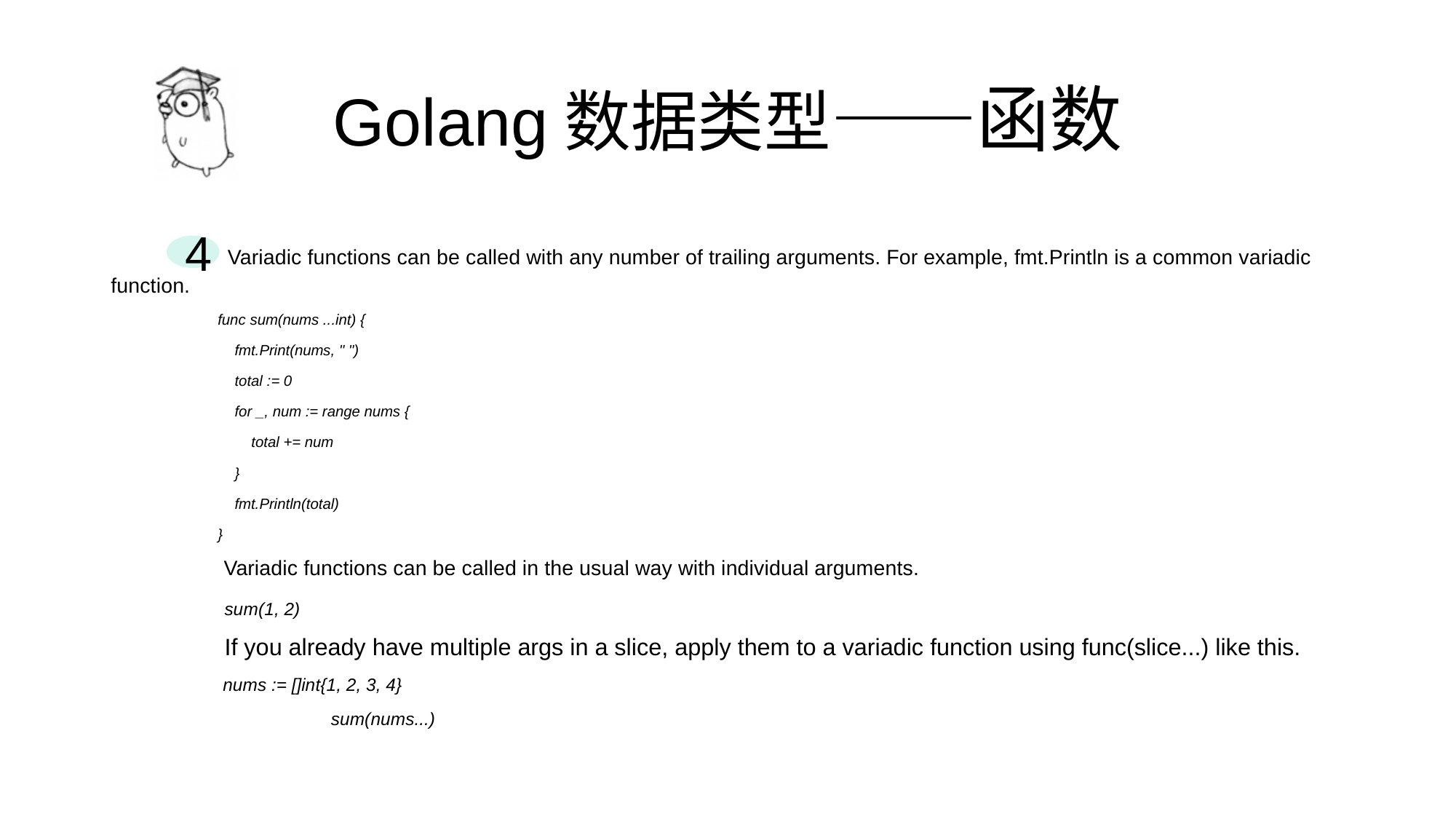

# Golang数据类型——函数
	 Variadic functions can be called with any number of trailing arguments. For example, fmt.Println is a common variadic function.
				func sum(nums ...int) {
				    fmt.Print(nums, " ")
				    total := 0
				    for _, num := range nums {
				        total += num
				    }
				    fmt.Println(total)
				}
	 Variadic functions can be called in the usual way with individual arguments.
				 sum(1, 2)
    	 If you already have multiple args in a slice, apply them to a variadic function using func(slice...) like this.
				 nums := []int{1, 2, 3, 4}
			                       sum(nums...)

4